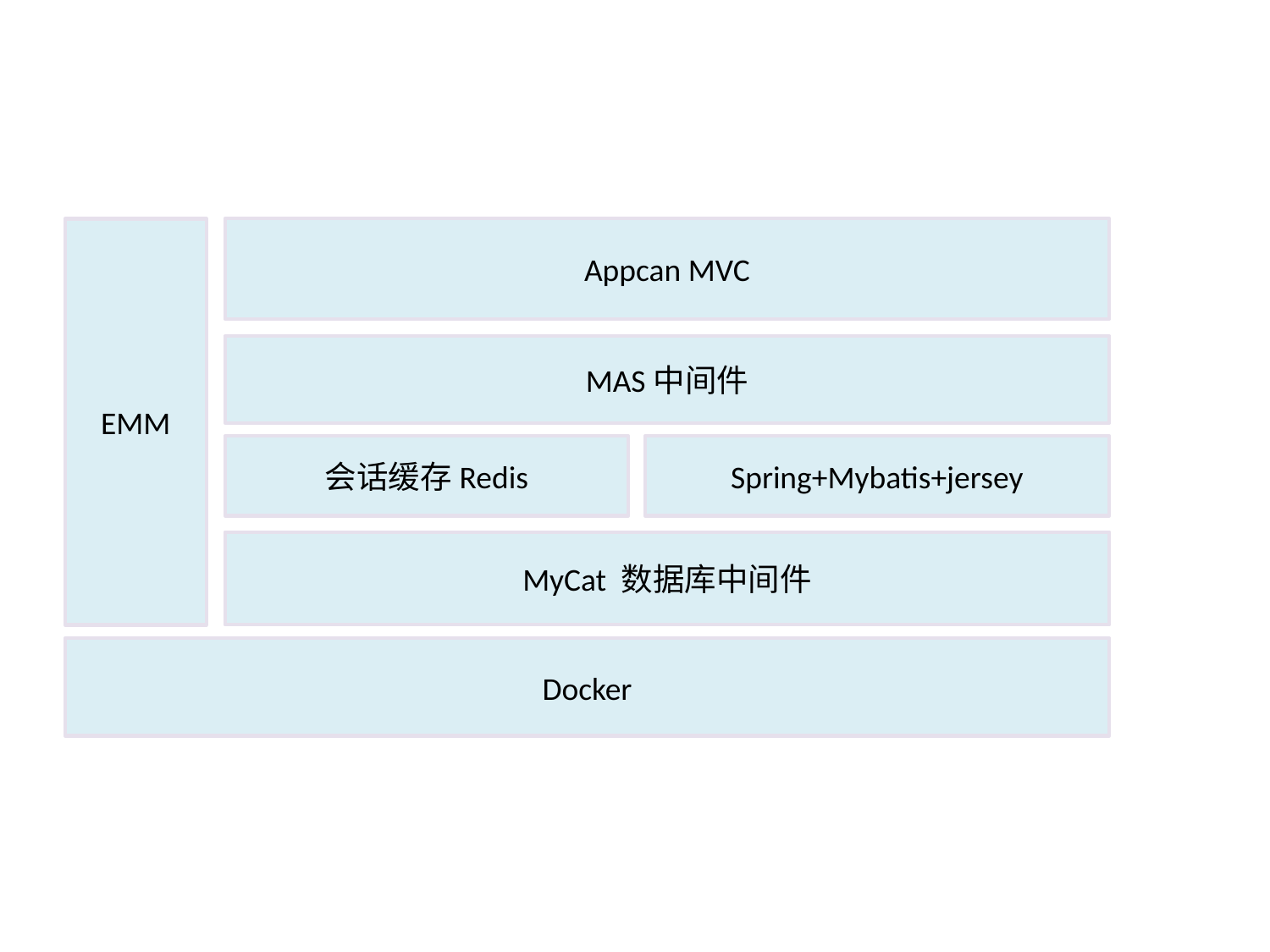

#
EMM
Appcan MVC
MAS中间件
会话缓存Redis
Spring+Mybatis+jersey
MyCat 数据库中间件
Docker